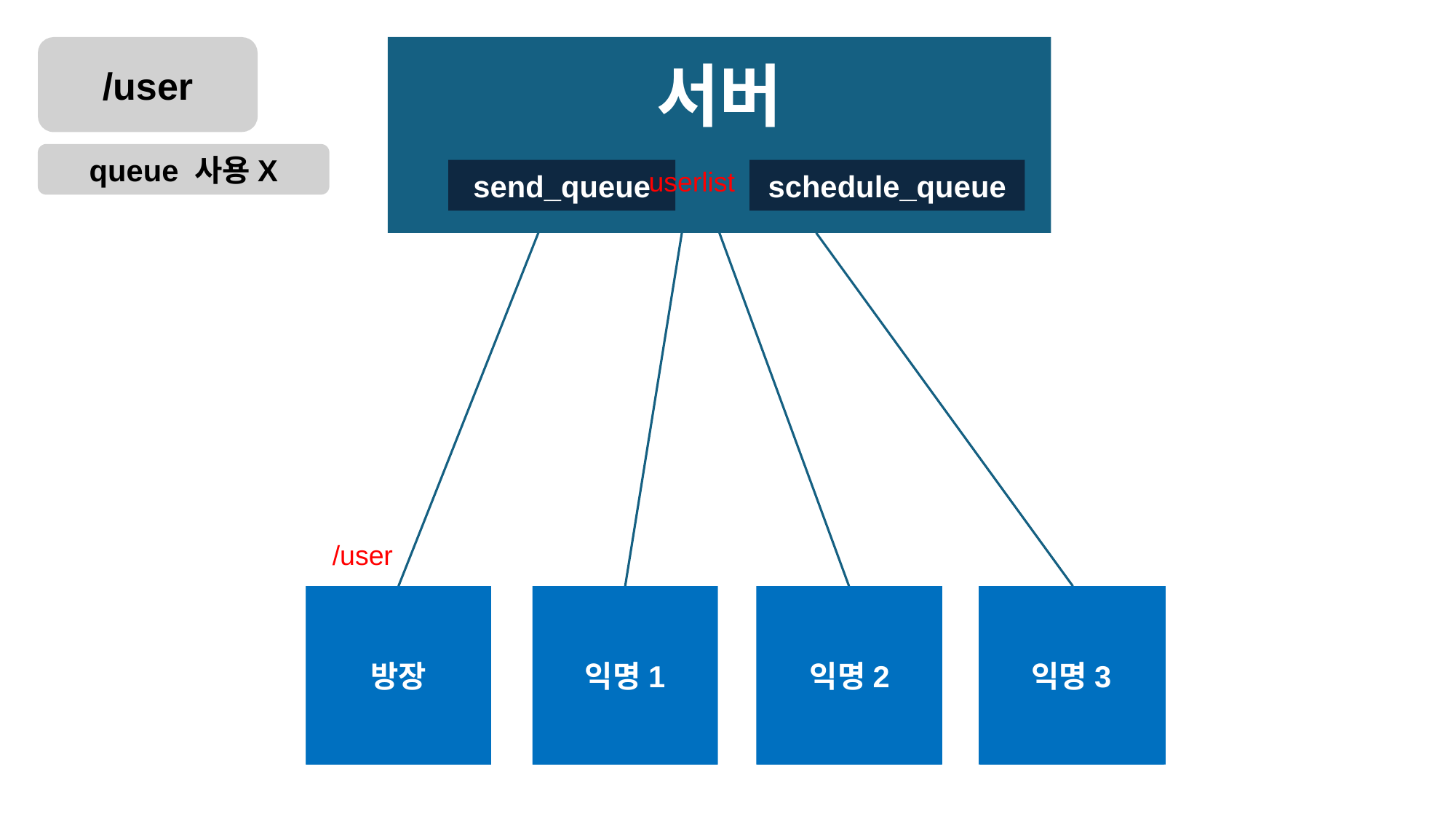

/user
서버

queue 사용X
send_queue
schedule_queue
userlist
/user
방장
클라이언트
1
익명1
클라이언트
2
클라이언트
3
익명2
익명3
클라이언트
4